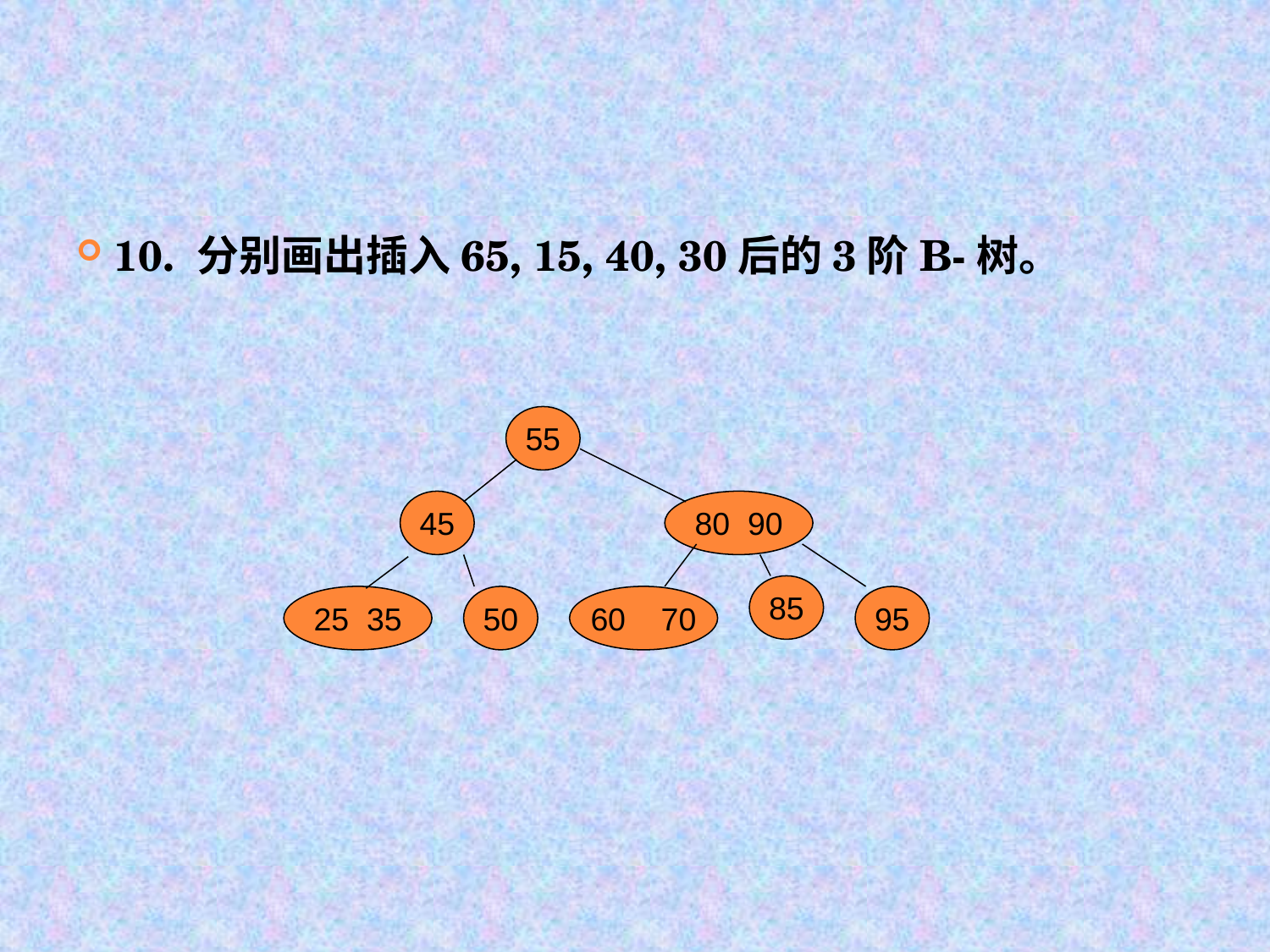

10. 分别画出插入65, 15, 40, 30后的3阶B-树。

55

45
80  90

85
25  35
50
60    70
95